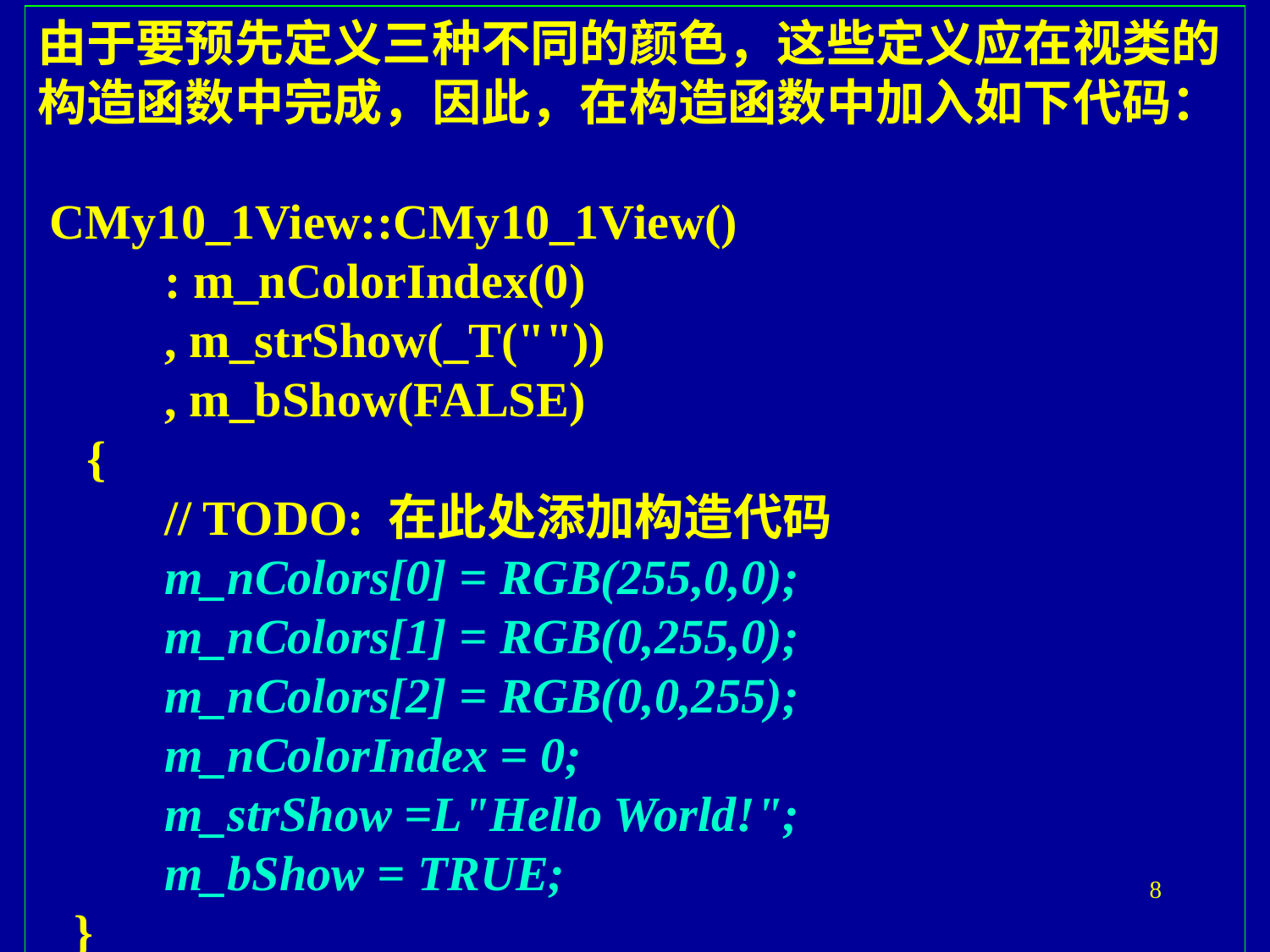

由于要预先定义三种不同的颜色，这些定义应在视类的构造函数中完成，因此，在构造函数中加入如下代码：
 CMy10_1View::CMy10_1View()
	: m_nColorIndex(0)
	, m_strShow(_T(""))
	, m_bShow(FALSE)
    {
	// TODO: 在此处添加构造代码
	m_nColors[0] = RGB(255,0,0);
	m_nColors[1] = RGB(0,255,0);
	m_nColors[2] = RGB(0,0,255);
	m_nColorIndex = 0;
	m_strShow =L"Hello World!";
	m_bShow = TRUE;
   }
8